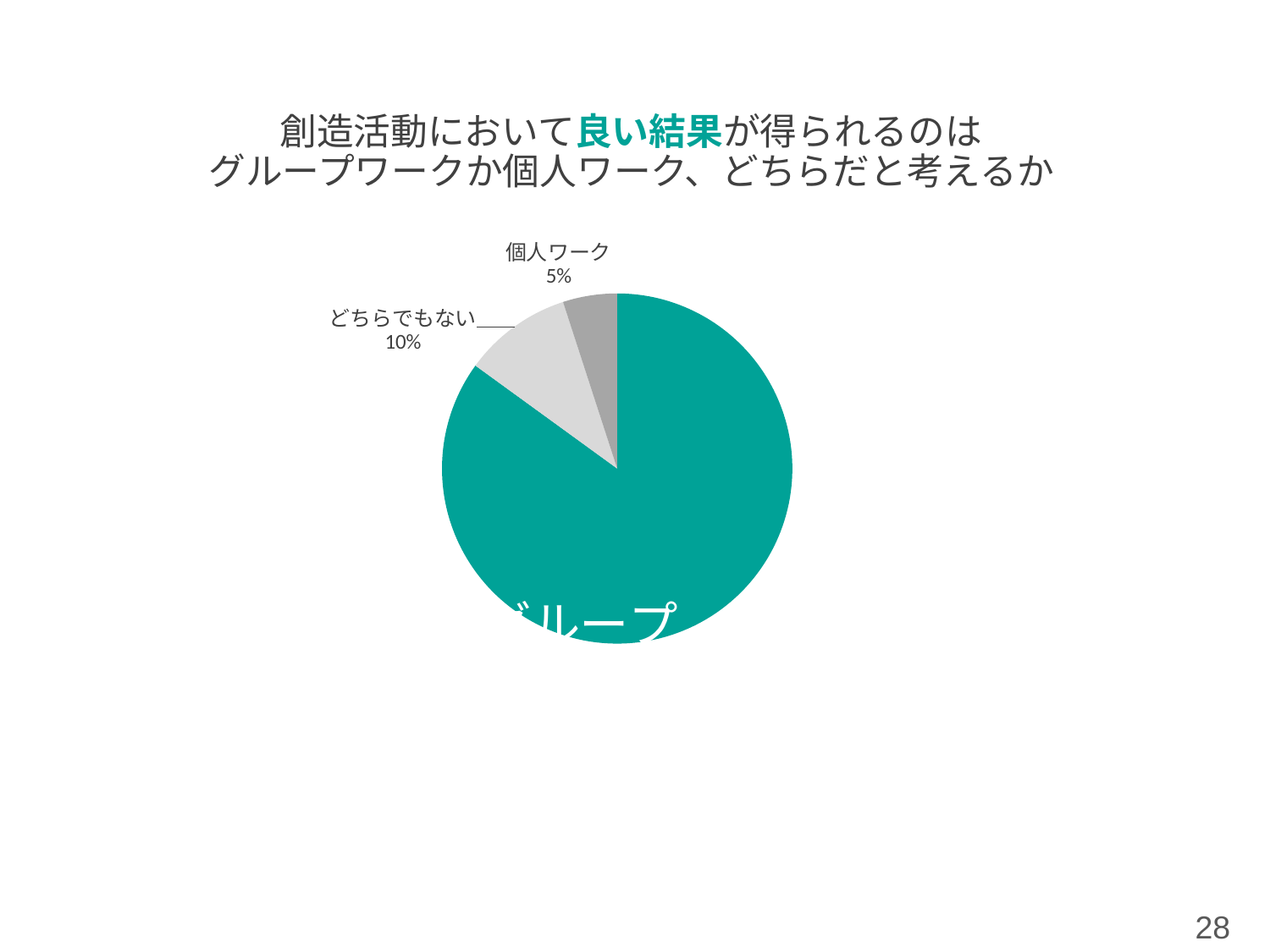

# 創造活動において良い結果が得られるのは グループワークか個人ワーク、どちらだと考えるか

### Chart

| Category | 売上高 |
|---|---|
| グループワーク | 0.85 |
| どちらでもない | 0.1 |
| 個人ワーク | 0.05 |
28